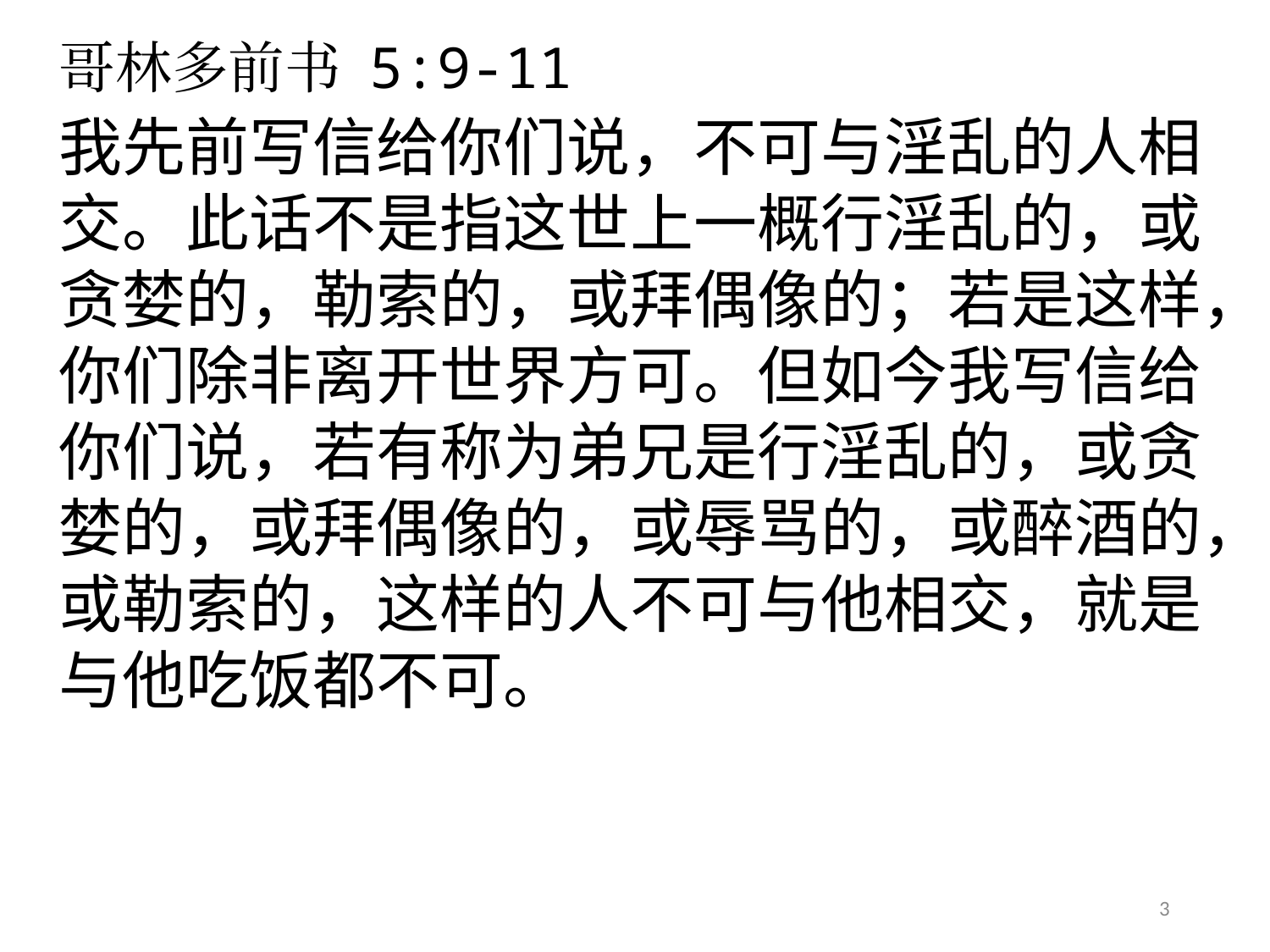

哥林多前书 5:9-11
我先前写信给你们说，不可与淫乱的人相交。此话不是指这世上一概行淫乱的，或贪婪的，勒索的，或拜偶像的；若是这样，你们除非离开世界方可。但如今我写信给你们说，若有称为弟兄是行淫乱的，或贪婪的，或拜偶像的，或辱骂的，或醉酒的，或勒索的，这样的人不可与他相交，就是与他吃饭都不可。
3